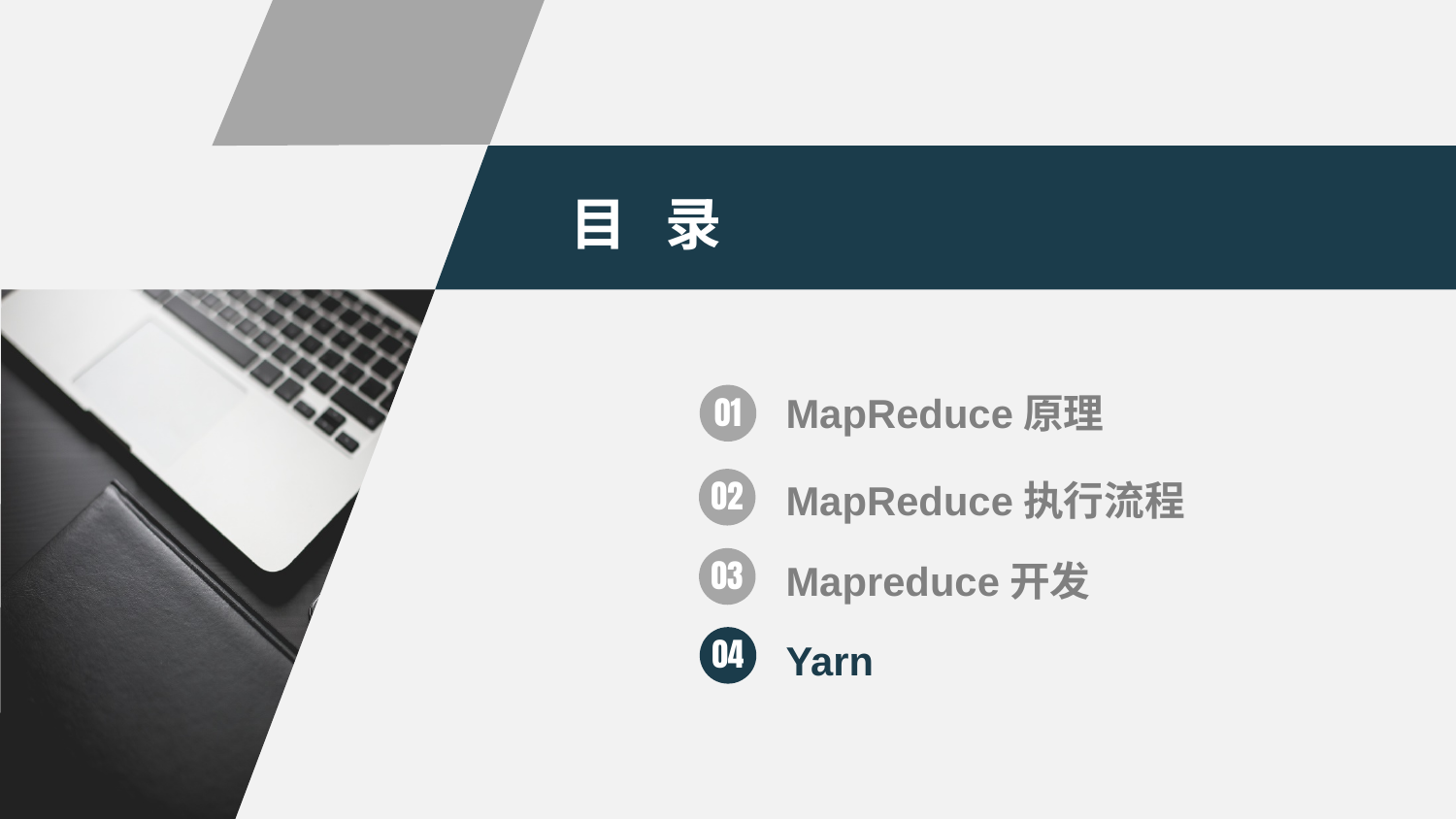

目   录

  MapReduce原理
01
  MapReduce执行流程
02
  Mapreduce开发
03
  Yarn
04